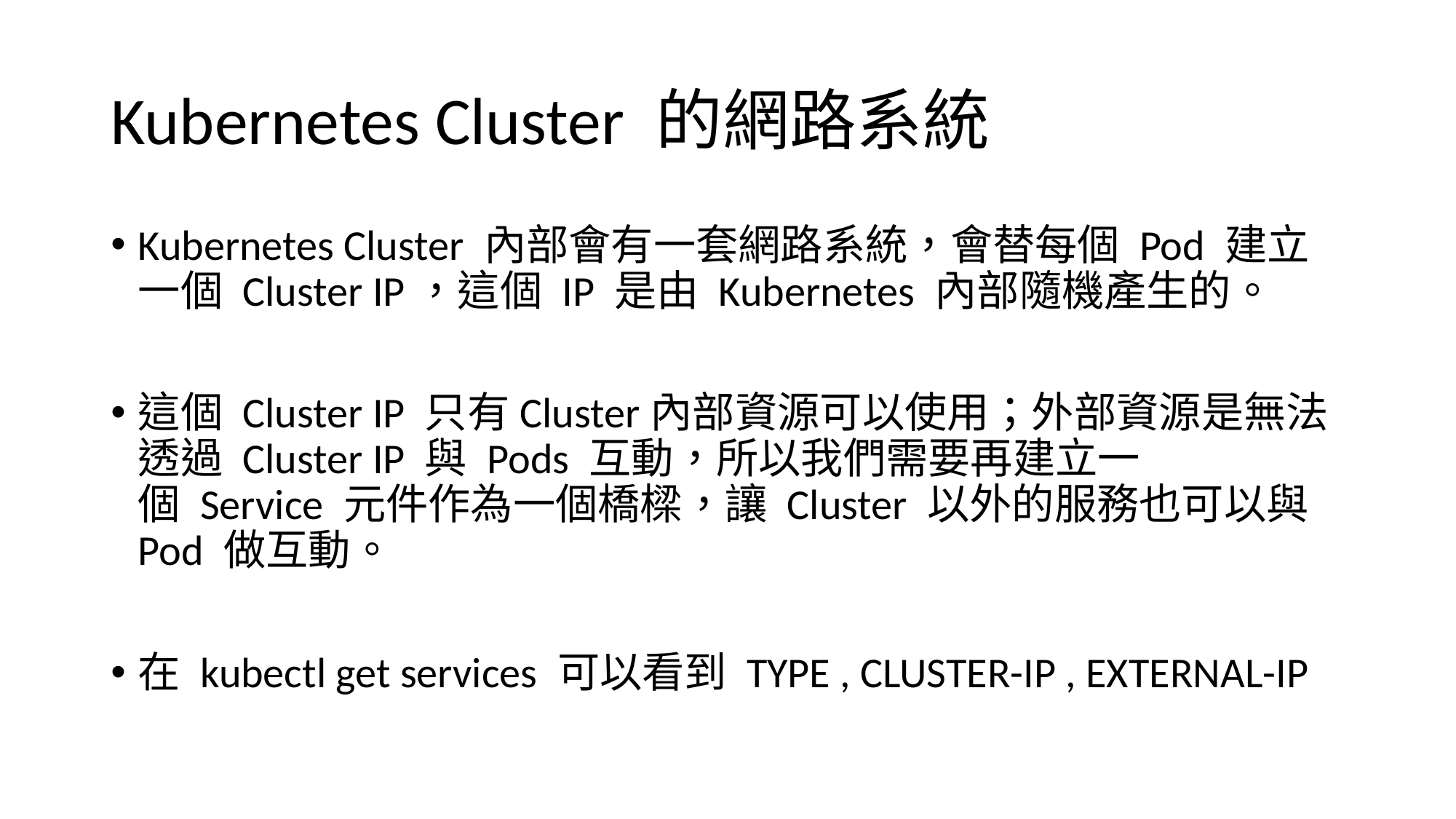

# Kubernetes Cluster 的網路系統
Kubernetes Cluster 內部會有一套網路系統，會替每個 Pod 建立一個 Cluster IP，這個 IP 是由 Kubernetes 內部隨機產生的。

這個 Cluster IP 只有Cluster內部資源可以使用；外部資源是無法透過 Cluster IP 與 Pods 互動，所以我們需要再建立一個 Service 元件作為一個橋樑，讓 Cluster 以外的服務也可以與 Pod 做互動。

在 kubectl get services 可以看到 TYPE , CLUSTER-IP , EXTERNAL-IP